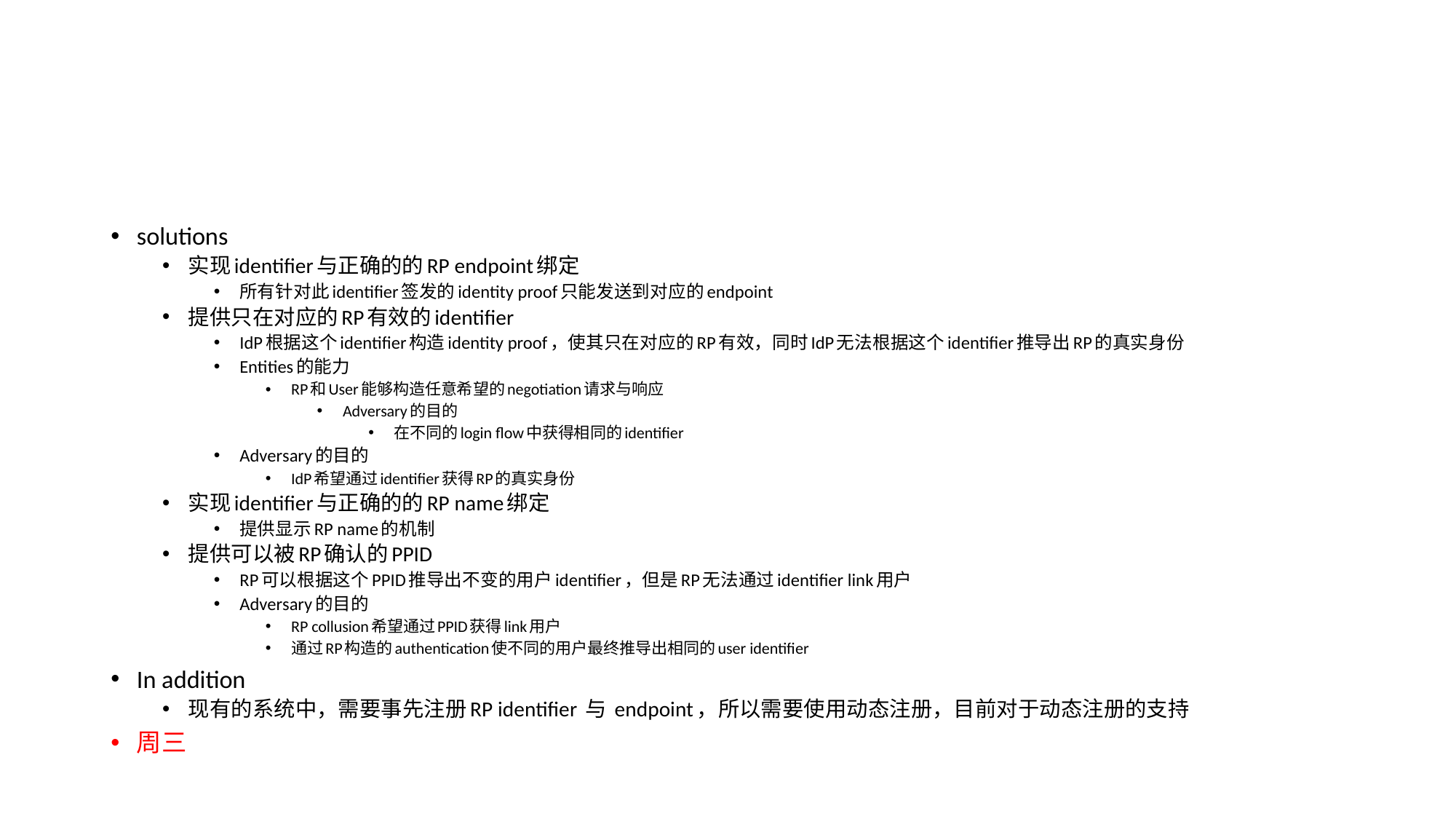

#
solutions
实现identifier与正确的的RP endpoint绑定
所有针对此identifier签发的identity proof只能发送到对应的endpoint
提供只在对应的RP有效的identifier
IdP根据这个identifier构造identity proof，使其只在对应的RP有效，同时IdP无法根据这个identifier推导出RP的真实身份
Entities的能力
RP和User能够构造任意希望的negotiation请求与响应
Adversary的目的
在不同的login flow中获得相同的identifier
Adversary的目的
IdP希望通过identifier获得RP的真实身份
实现identifier与正确的的RP name绑定
提供显示RP name的机制
提供可以被RP确认的PPID
RP可以根据这个PPID推导出不变的用户identifier，但是RP无法通过identifier link用户
Adversary的目的
RP collusion希望通过PPID获得link用户
通过RP构造的authentication使不同的用户最终推导出相同的user identifier
In addition
现有的系统中，需要事先注册RP identifier 与 endpoint，所以需要使用动态注册，目前对于动态注册的支持
周三